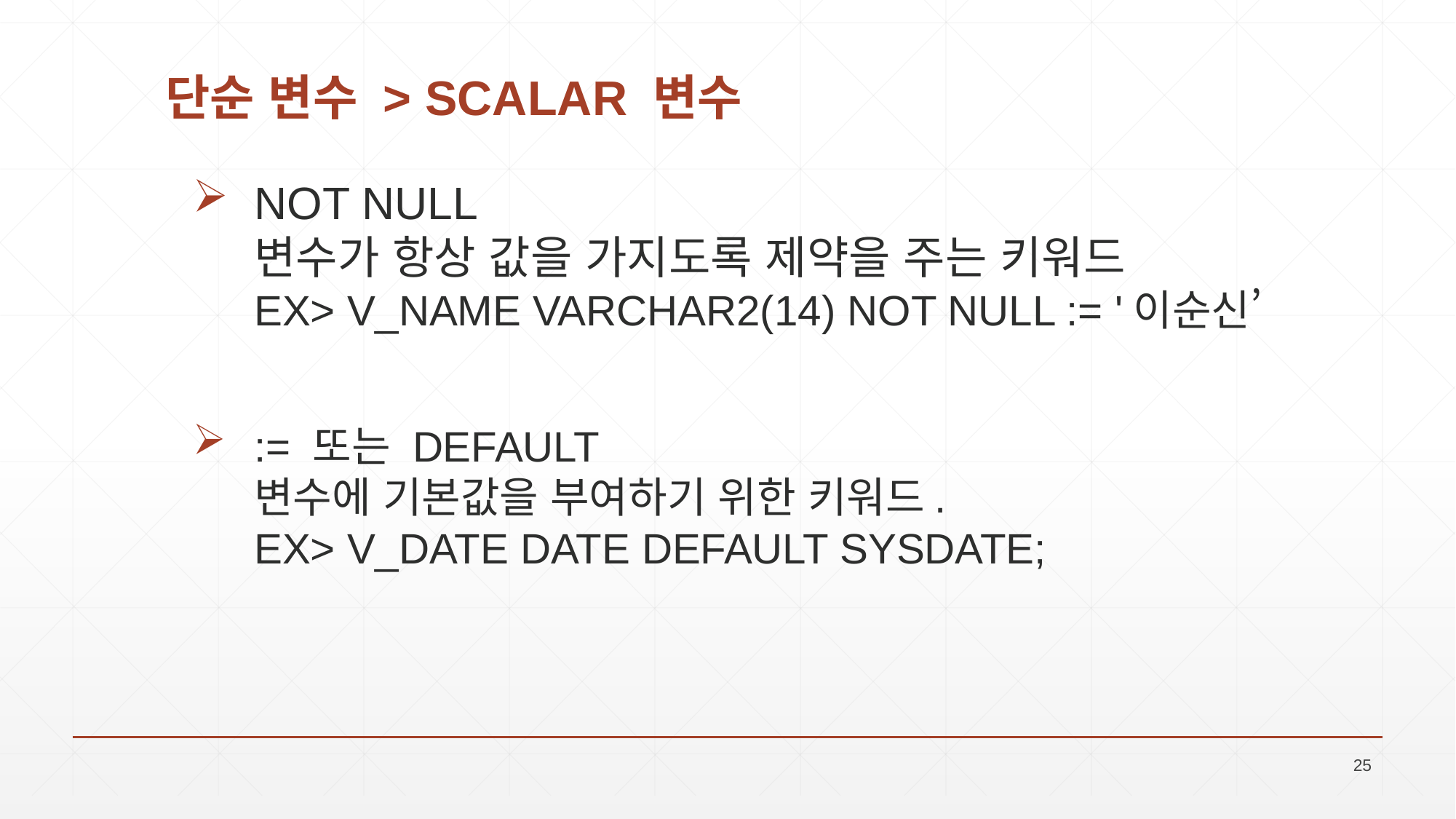

# 단순 변수 > SCALAR 변수
NOT NULL
변수가 항상 값을 가지도록 제약을 주는 키워드
EX> V_NAME VARCHAR2(14) NOT NULL := '이순신’

:= 또는 DEFAULT
변수에 기본값을 부여하기 위한 키워드.
EX> V_DATE DATE DEFAULT SYSDATE;
25